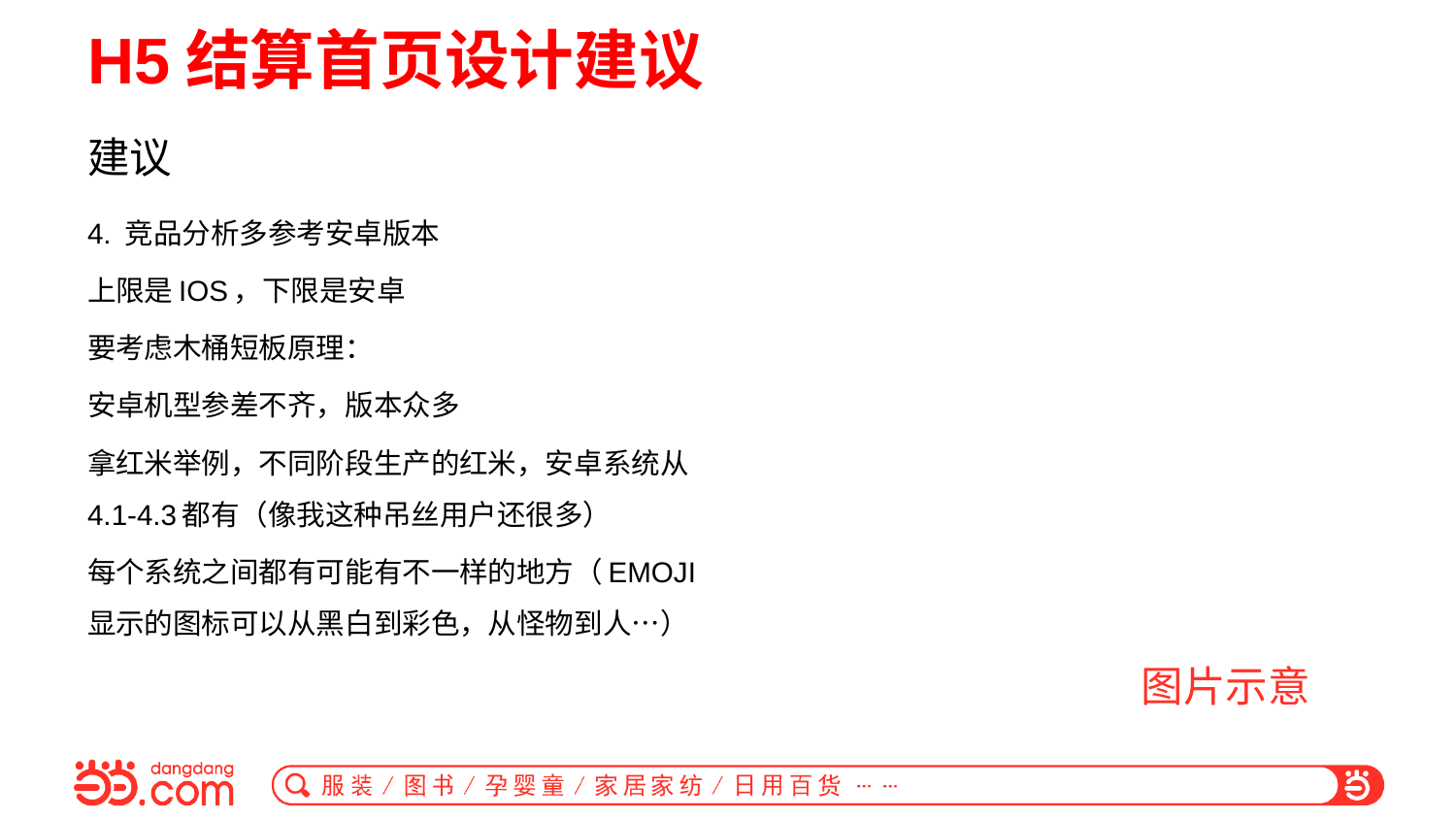

# H5结算首页设计建议
建议
4. 竞品分析多参考安卓版本
上限是IOS，下限是安卓
要考虑木桶短板原理：
安卓机型参差不齐，版本众多
拿红米举例，不同阶段生产的红米，安卓系统从4.1-4.3都有（像我这种吊丝用户还很多）
每个系统之间都有可能有不一样的地方（EMOJI显示的图标可以从黑白到彩色，从怪物到人…）
图片示意